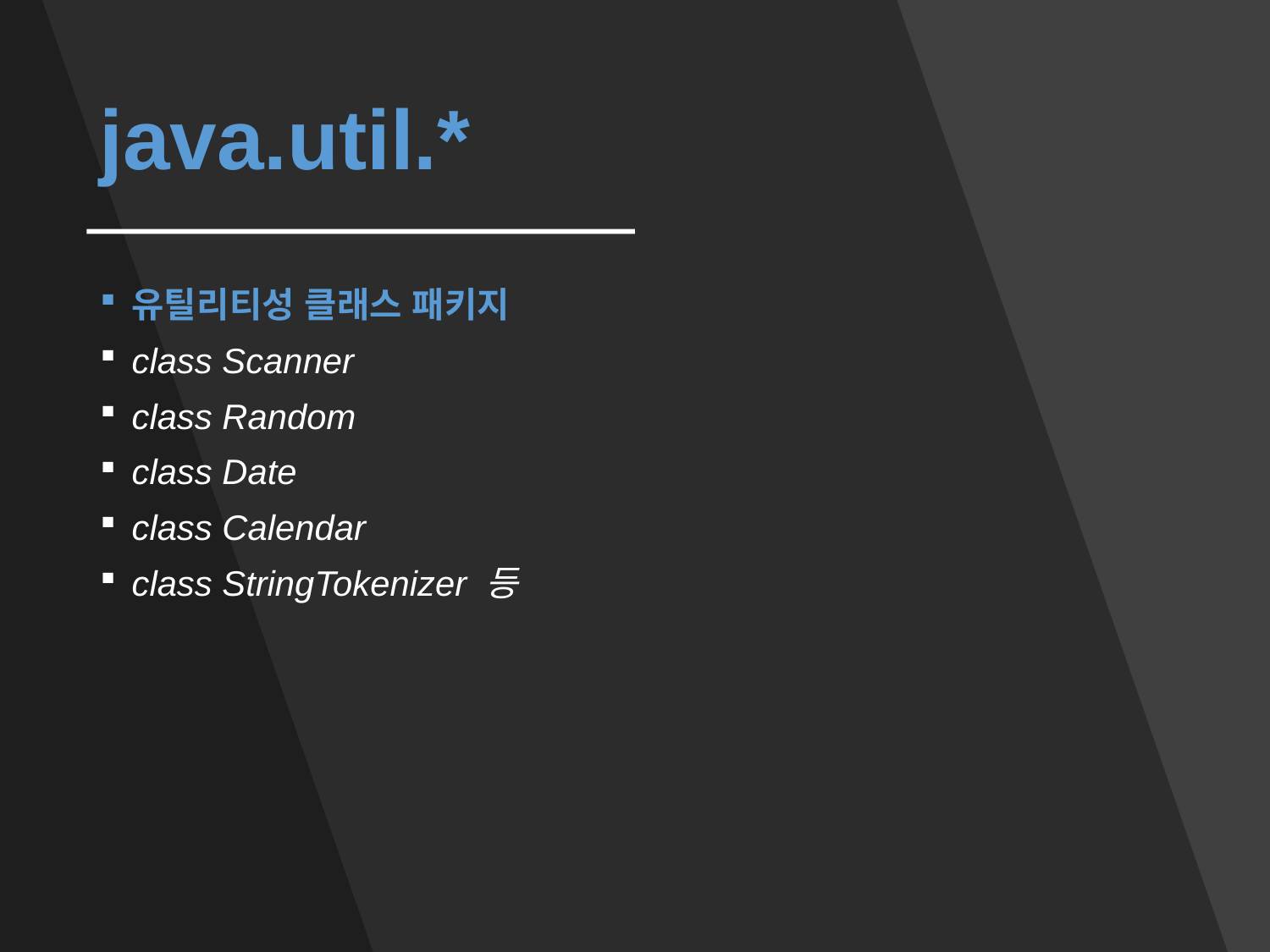

# java.util.*

유틸리티성 클래스 패키지
class Scanner
class Random
class Date
class Calendar
class StringTokenizer 등